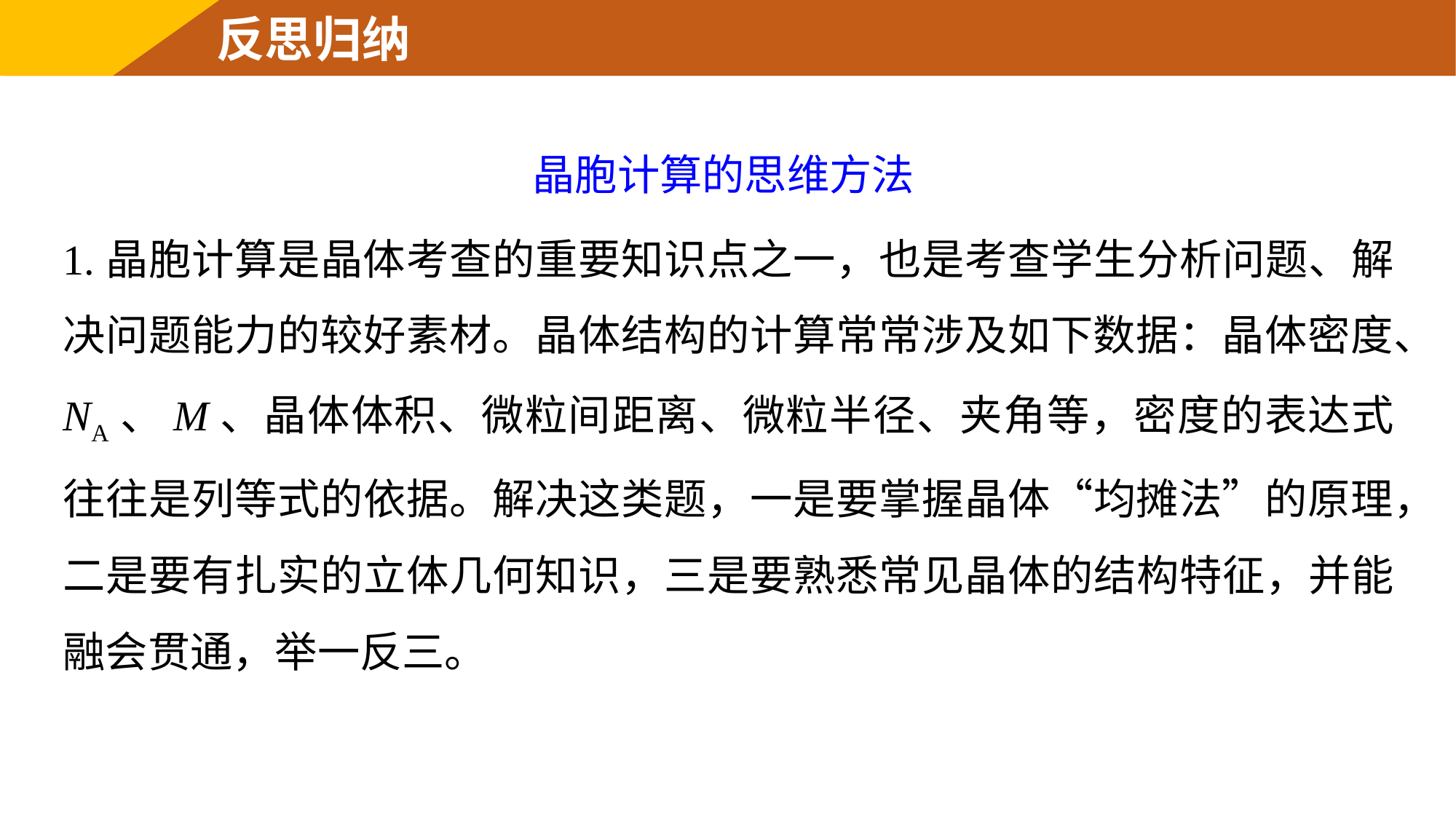

反思归纳
晶胞计算的思维方法
1.晶胞计算是晶体考查的重要知识点之一，也是考查学生分析问题、解决问题能力的较好素材。晶体结构的计算常常涉及如下数据：晶体密度、NA、M、晶体体积、微粒间距离、微粒半径、夹角等，密度的表达式往往是列等式的依据。解决这类题，一是要掌握晶体“均摊法”的原理，二是要有扎实的立体几何知识，三是要熟悉常见晶体的结构特征，并能融会贯通，举一反三。